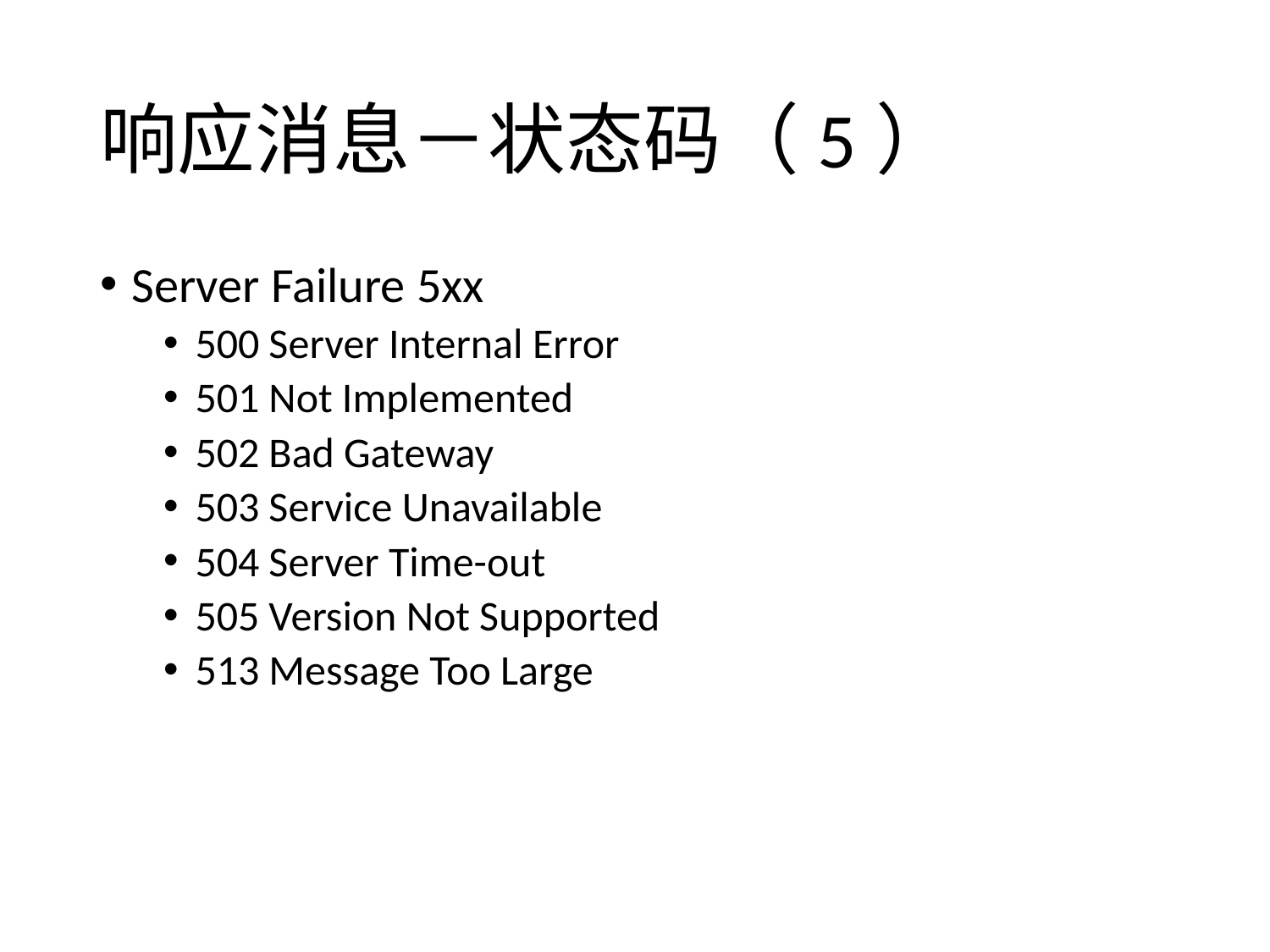

# 响应消息－状态码（5）
Server Failure 5xx
500 Server Internal Error
501 Not Implemented
502 Bad Gateway
503 Service Unavailable
504 Server Time-out
505 Version Not Supported
513 Message Too Large